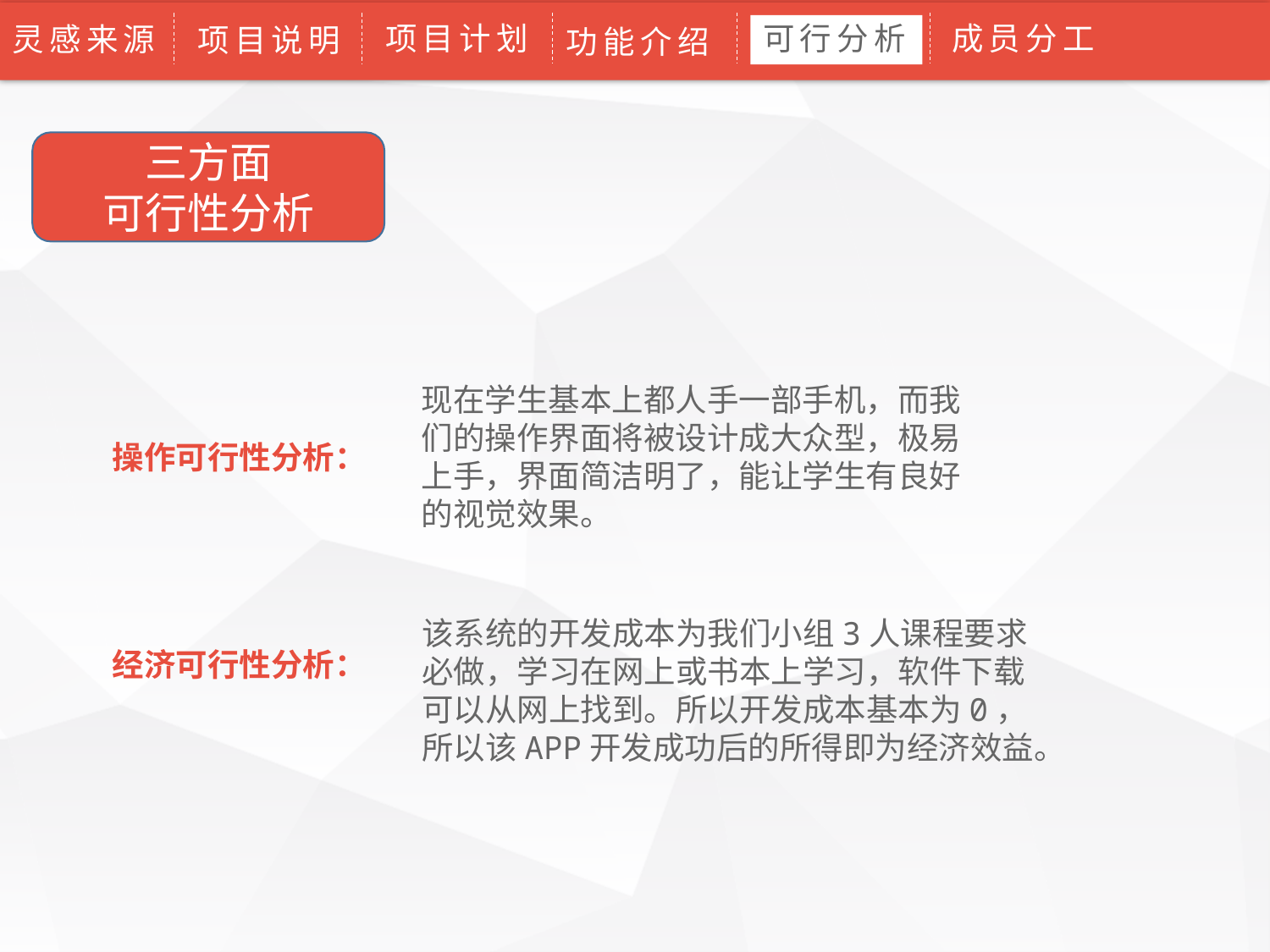

项目计划
可行分析
成员分工
论文绪论
灵感来源
研究背景
研究方法
研究结果
问题讨论
论文总结

项目说明

功能介绍
三方面
可行性分析
现在学生基本上都人手一部手机，而我们的操作界面将被设计成大众型，极易上手，界面简洁明了，能让学生有良好的视觉效果。
操作可行性分析：
该系统的开发成本为我们小组3人课程要求必做，学习在网上或书本上学习，软件下载可以从网上找到。所以开发成本基本为0，所以该APP开发成功后的所得即为经济效益。
经济可行性分析：